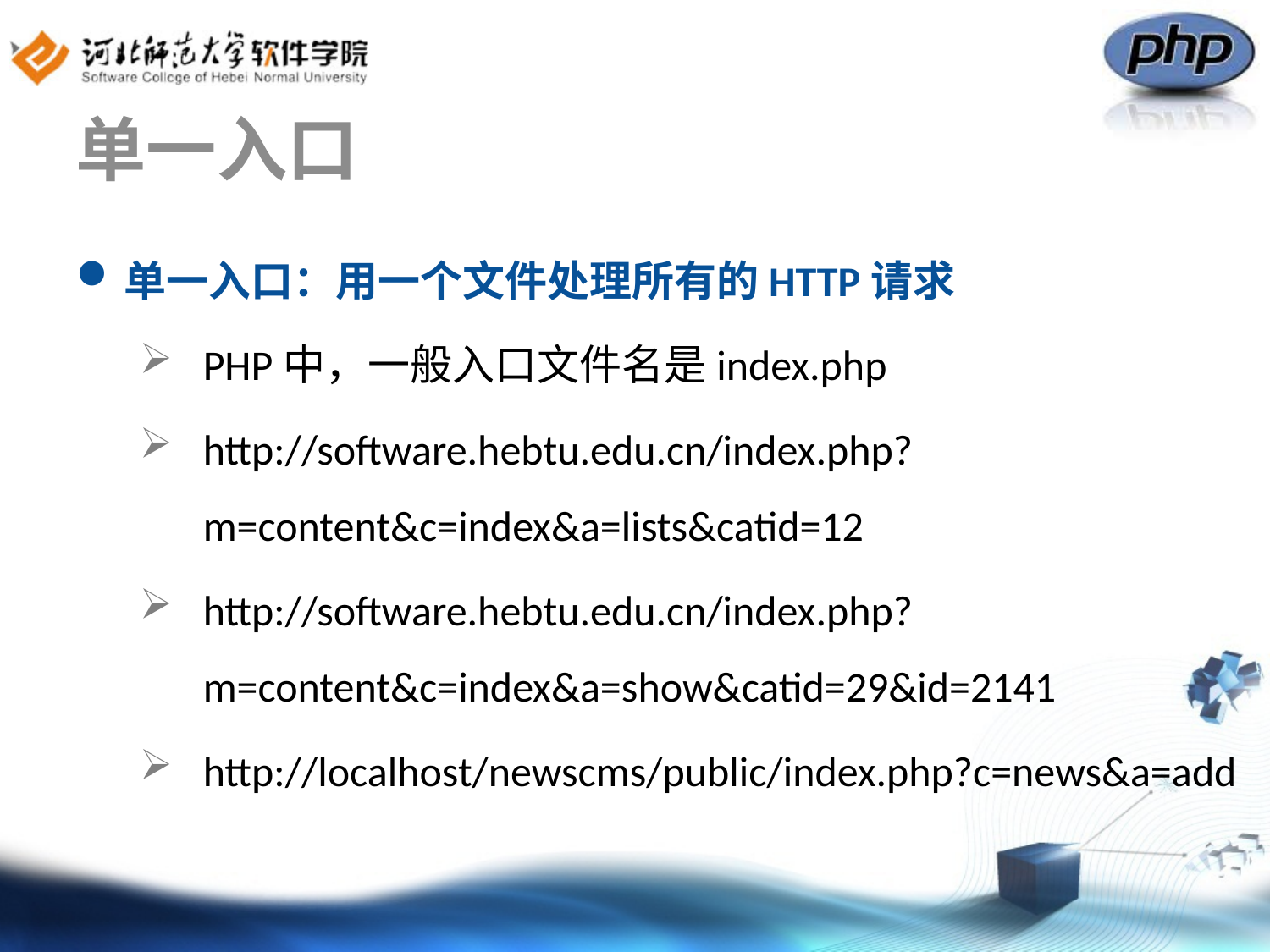

# 单一入口
单一入口：用一个文件处理所有的HTTP请求
PHP中，一般入口文件名是index.php
http://software.hebtu.edu.cn/index.php?m=content&c=index&a=lists&catid=12
http://software.hebtu.edu.cn/index.php?m=content&c=index&a=show&catid=29&id=2141
http://localhost/newscms/public/index.php?c=news&a=add